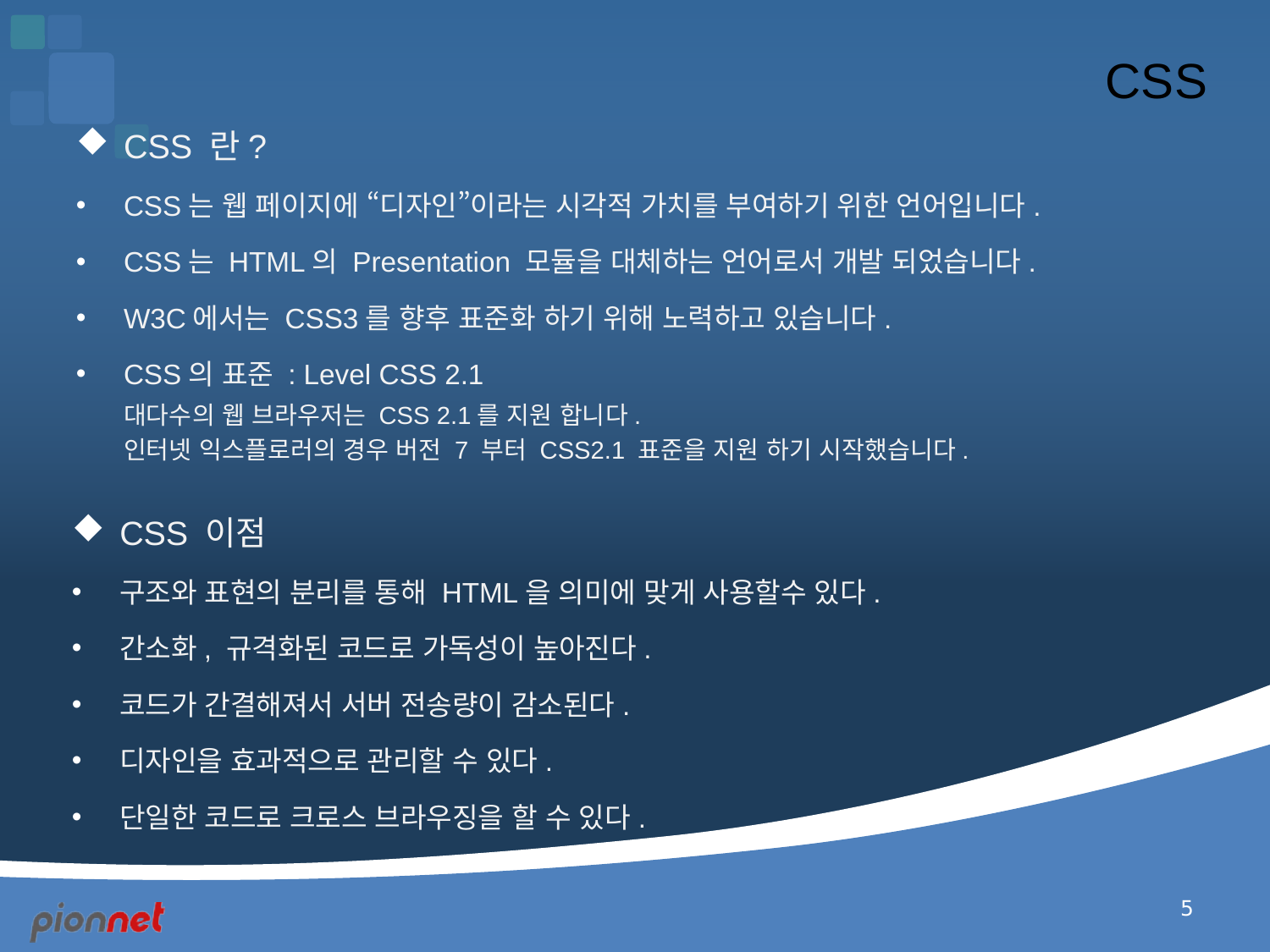

# CSS
CSS 란?
CSS는 웹 페이지에 “디자인”이라는 시각적 가치를 부여하기 위한 언어입니다.
CSS는 HTML의 Presentation 모듈을 대체하는 언어로서 개발 되었습니다.
W3C에서는 CSS3를 향후 표준화 하기 위해 노력하고 있습니다.
CSS의 표준 : Level CSS 2.1
	대다수의 웹 브라우저는 CSS 2.1를 지원 합니다.
	인터넷 익스플로러의 경우 버전 7 부터 CSS2.1 표준을 지원 하기 시작했습니다.

CSS 이점
구조와 표현의 분리를 통해 HTML을 의미에 맞게 사용할수 있다.
간소화, 규격화된 코드로 가독성이 높아진다.
코드가 간결해져서 서버 전송량이 감소된다.
디자인을 효과적으로 관리할 수 있다.
단일한 코드로 크로스 브라우징을 할 수 있다.
5